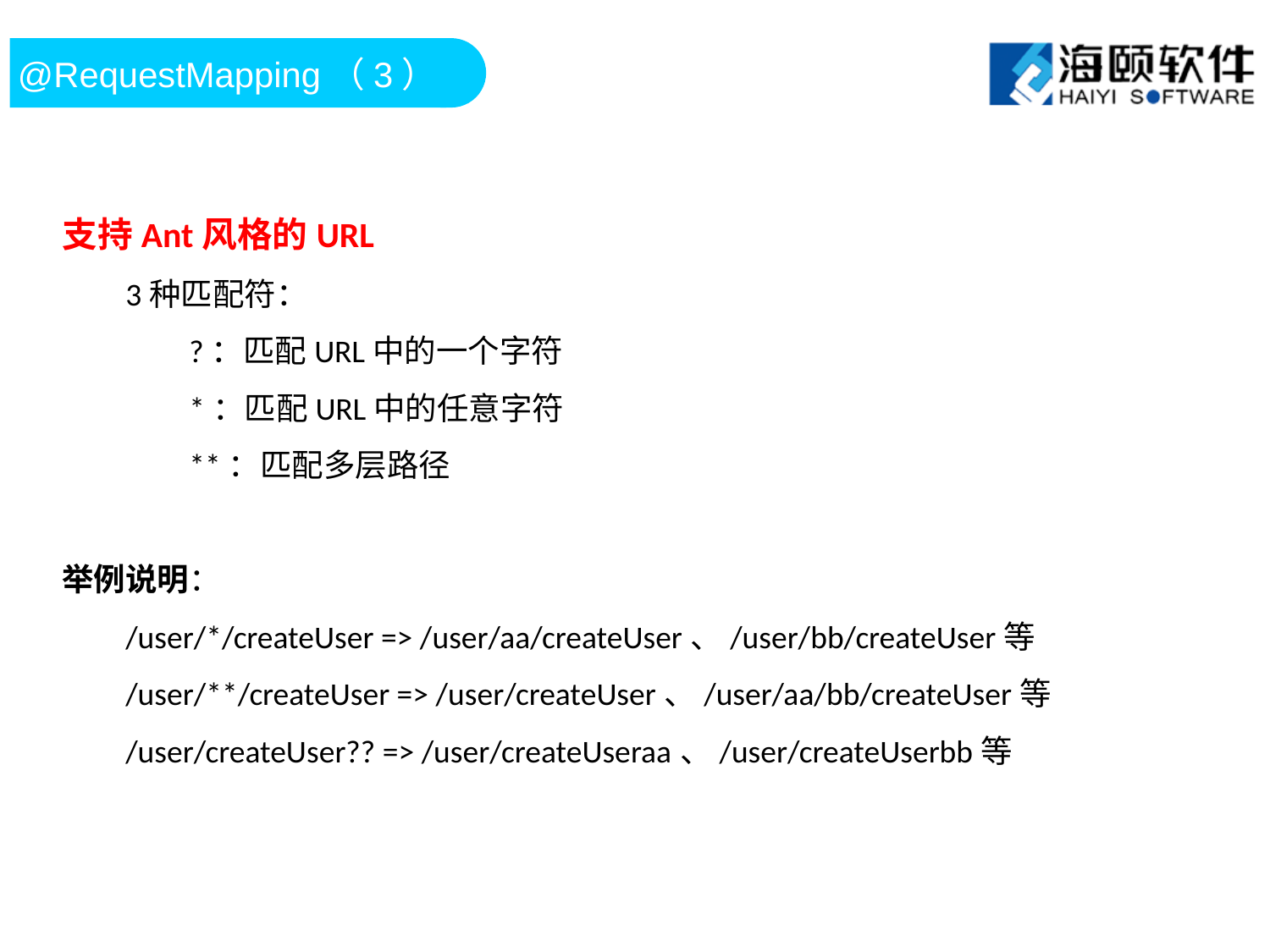

@RequestMapping（3）
支持Ant风格的URL
3种匹配符：
	?：匹配URL中的一个字符
	*：匹配URL中的任意字符
	**：匹配多层路径

举例说明：
/user/*/createUser => /user/aa/createUser、/user/bb/createUser等
/user/**/createUser => /user/createUser、/user/aa/bb/createUser等
/user/createUser?? => /user/createUseraa、/user/createUserbb等